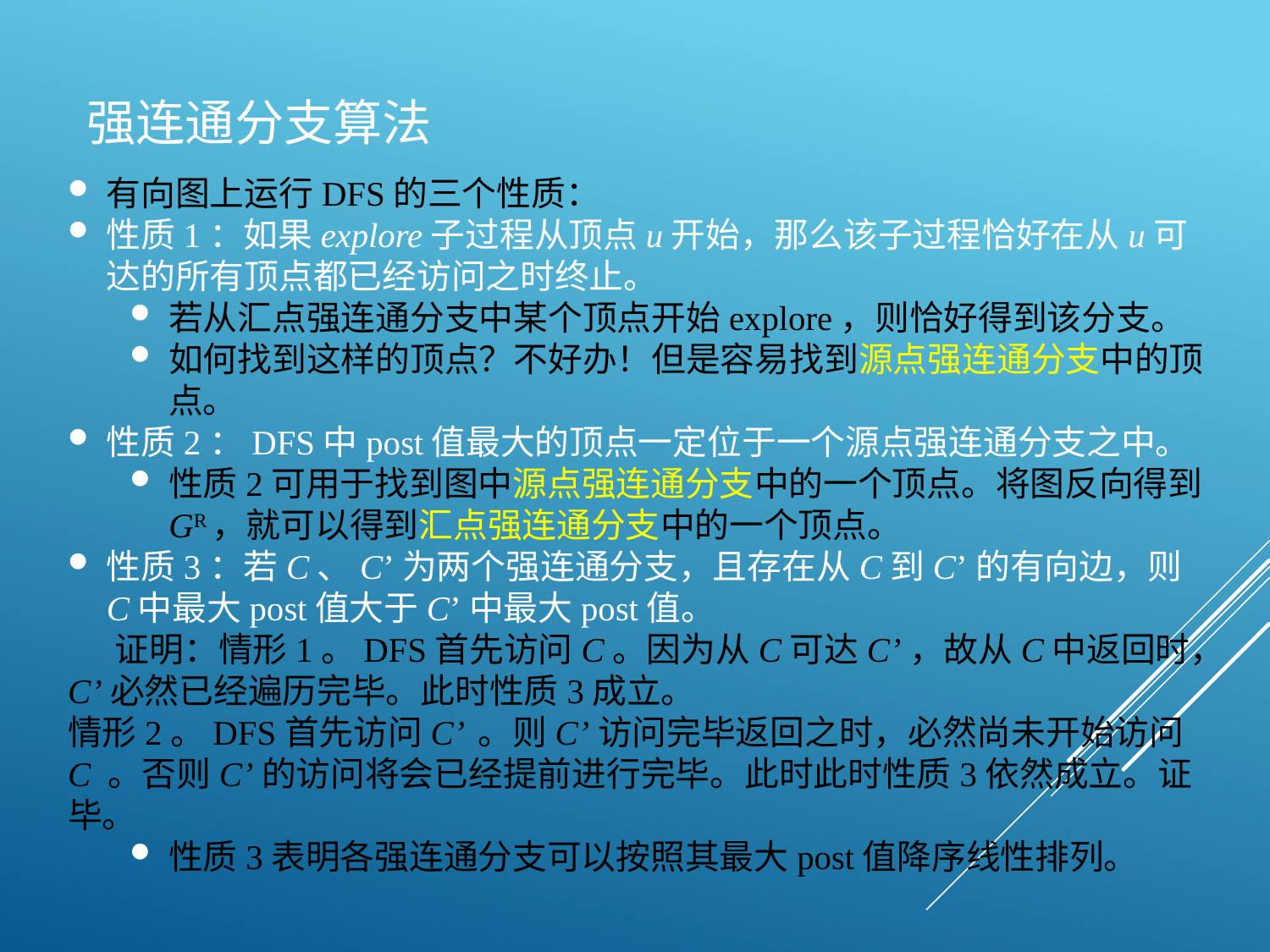

# 强连通分支算法
有向图上运行DFS的三个性质：
性质1：如果explore子过程从顶点u开始，那么该子过程恰好在从u可达的所有顶点都已经访问之时终止。
若从汇点强连通分支中某个顶点开始explore，则恰好得到该分支。
如何找到这样的顶点？不好办！但是容易找到源点强连通分支中的顶点。
性质2：DFS中post值最大的顶点一定位于一个源点强连通分支之中。
性质2可用于找到图中源点强连通分支中的一个顶点。将图反向得到GR，就可以得到汇点强连通分支中的一个顶点。
性质3：若C、C’为两个强连通分支，且存在从C到C’的有向边，则C中最大post值大于C’中最大post值。
     证明：情形1。DFS首先访问C。因为从C可达C’，故从C中返回时，C’必然已经遍历完毕。此时性质3成立。
情形2。DFS首先访问C’ 。则C’访问完毕返回之时，必然尚未开始访问C 。否则C’的访问将会已经提前进行完毕。此时此时性质3依然成立。证毕。
性质3表明各强连通分支可以按照其最大post值降序线性排列。